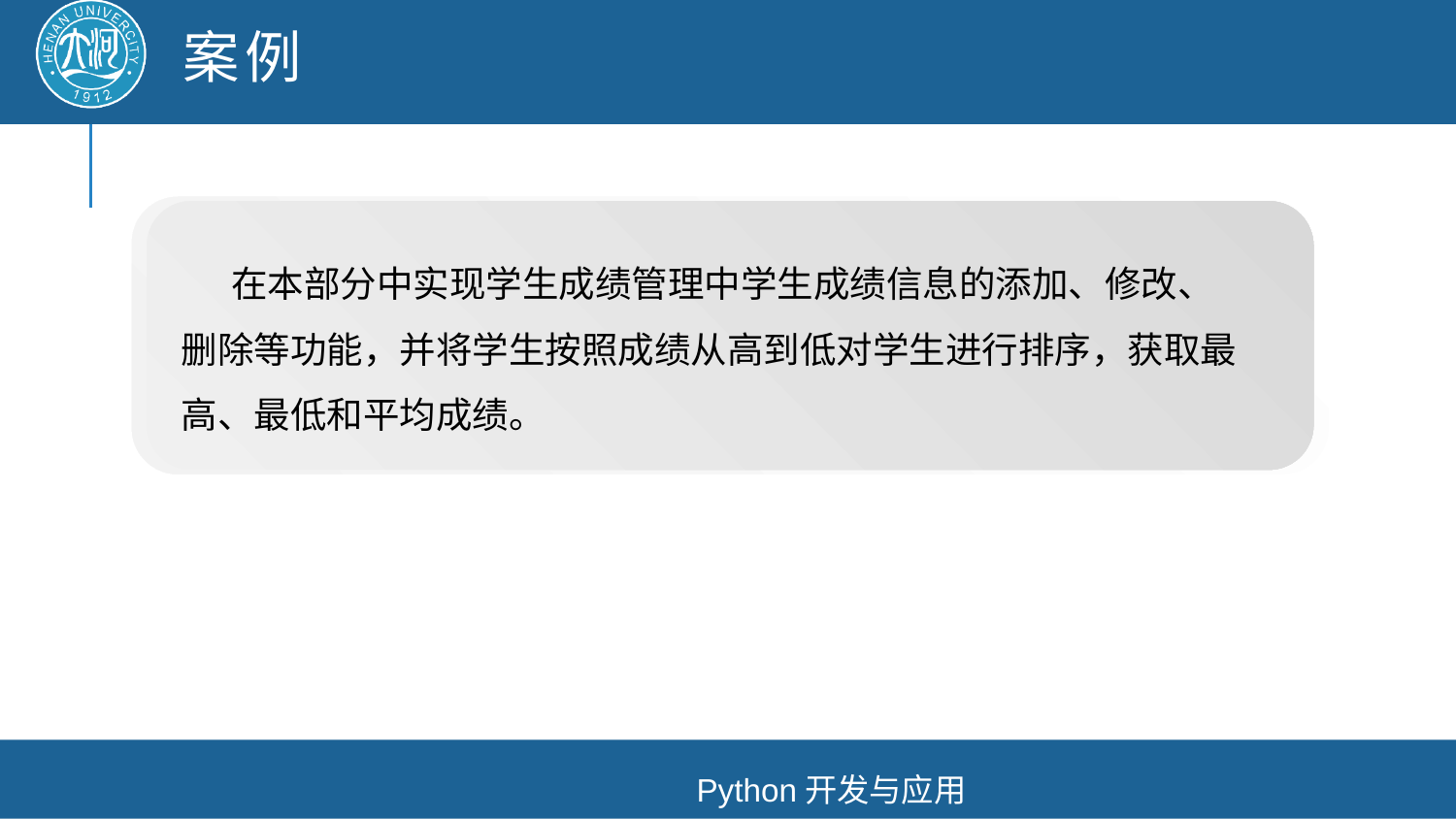

案例

     在本部分中实现学生成绩管理中学生成绩信息的添加、修改、删除等功能，并将学生按照成绩从高到低对学生进行排序，获取最高、最低和平均成绩。

Python开发与应用
4